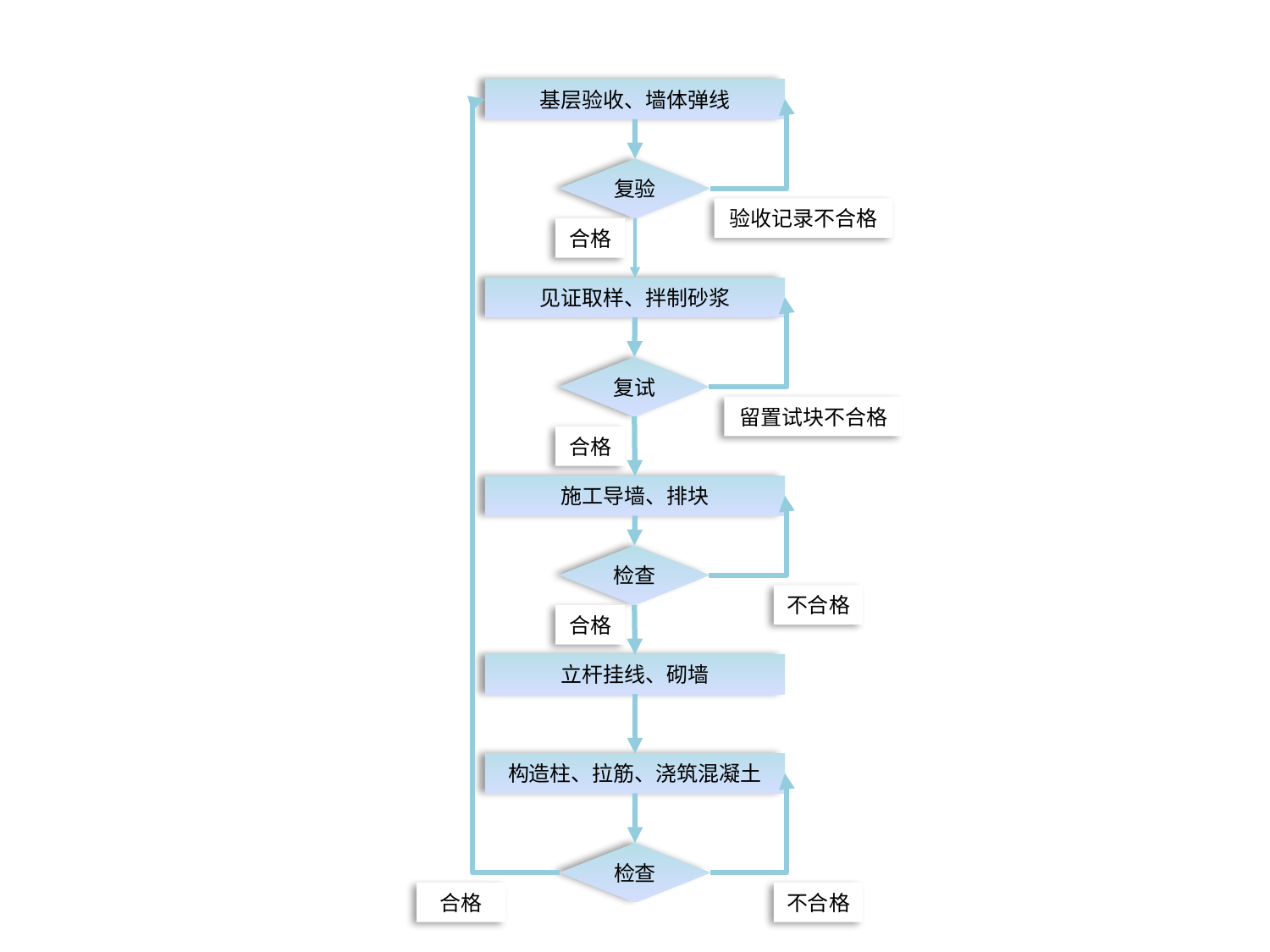

基层验收、墙体弹线
复验
验收记录不合格
合格
见证取样、拌制砂浆
复试
留置试块不合格
合格
施工导墙、排块
检查
不合格
合格
立杆挂线、砌墙
构造柱、拉筋、浇筑混凝土
检查
合格
不合格